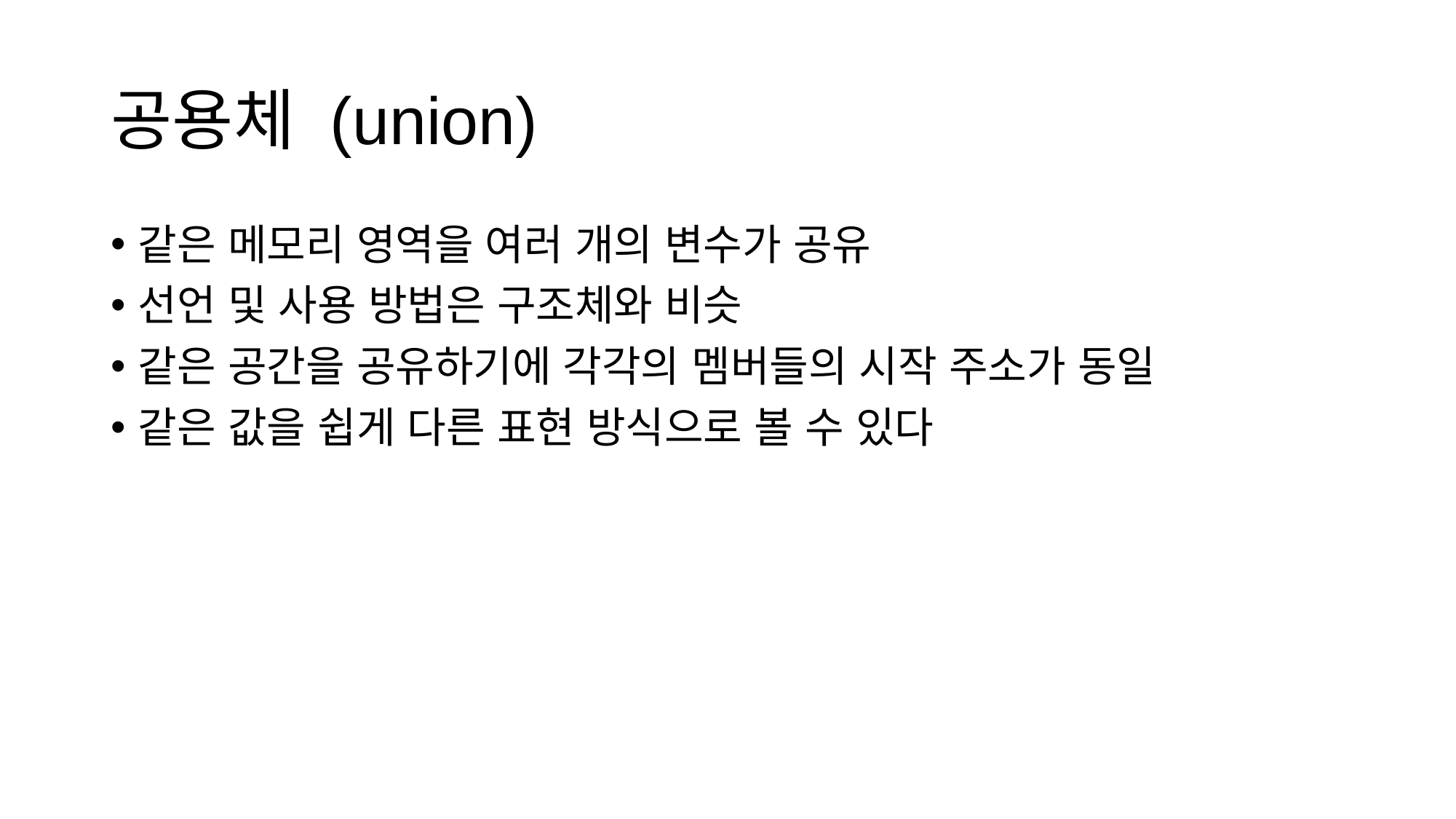

# 공용체 (union)
같은 메모리 영역을 여러 개의 변수가 공유
선언 및 사용 방법은 구조체와 비슷
같은 공간을 공유하기에 각각의 멤버들의 시작 주소가 동일
같은 값을 쉽게 다른 표현 방식으로 볼 수 있다